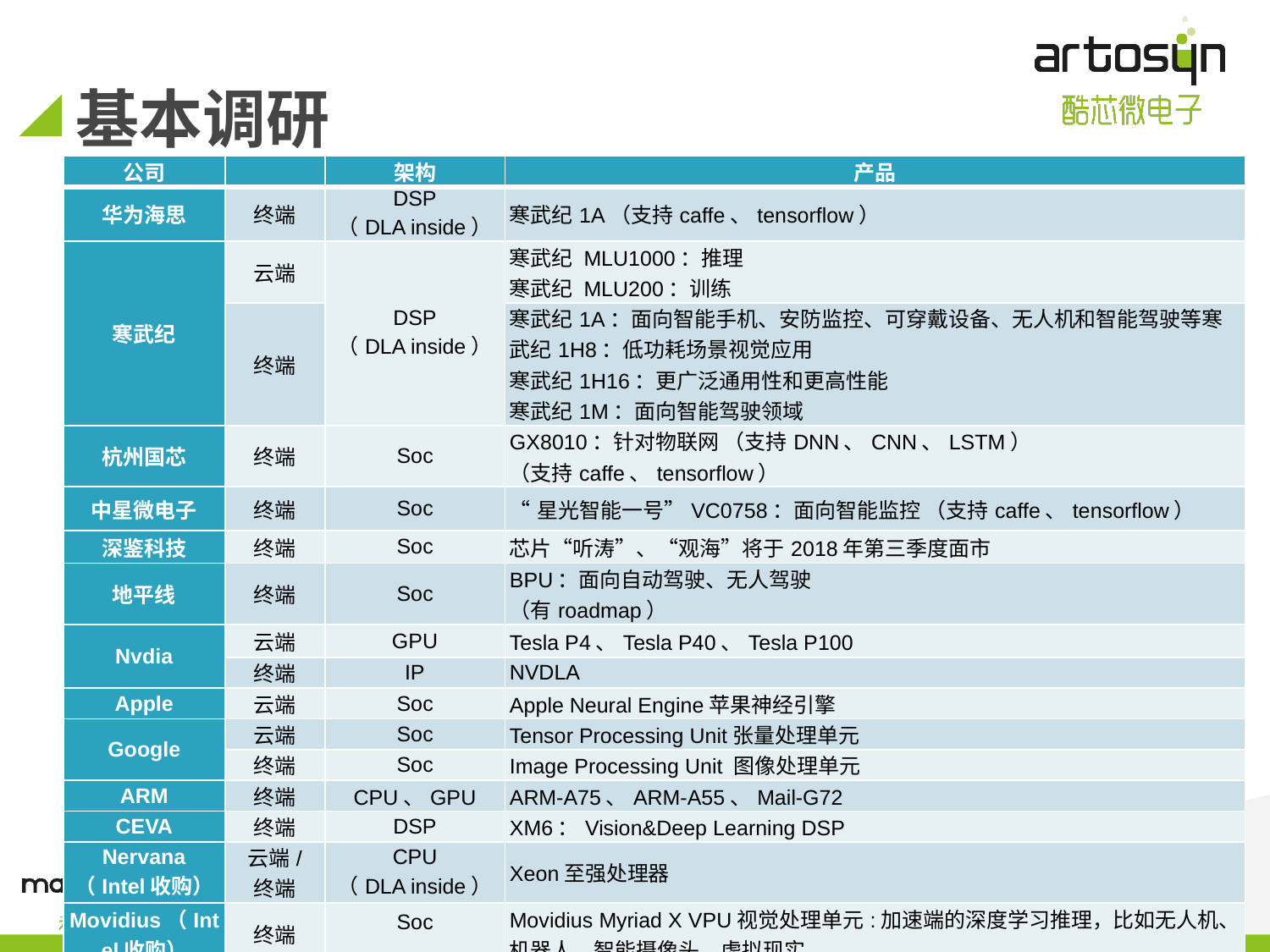

# 基本调研
| 公司 |  | 架构 | 产品 |
| --- | --- | --- | --- |
| 华为海思 | 终端 | DSP （DLA inside） | 寒武纪1A（支持caffe、tensorflow） |
| 寒武纪 | 云端 | DSP （DLA inside） | 寒武纪 MLU1000：推理 寒武纪 MLU200：训练 |
|  | 终端 |  | 寒武纪1A：面向智能手机、安防监控、可穿戴设备、无人机和智能驾驶等寒武纪1H8：低功耗场景视觉应用 寒武纪1H16：更广泛通用性和更高性能 寒武纪1M：面向智能驾驶领域 |
| 杭州国芯 | 终端 | Soc | GX8010：针对物联网 （支持DNN、CNN、LSTM） （支持caffe、tensorflow） |
| 中星微电子 | 终端 | Soc | “星光智能一号”VC0758：面向智能监控 （支持caffe、tensorflow） |
| 深鉴科技 | 终端 | Soc | 芯片“听涛”、“观海”将于2018年第三季度面市 |
| 地平线 | 终端 | Soc | BPU：面向自动驾驶、无人驾驶 （有roadmap） |
| Nvdia | 云端 | GPU | Tesla P4、Tesla P40、Tesla P100 |
|  | 终端 | IP | NVDLA |
| Apple | 云端 | Soc | Apple Neural Engine苹果神经引擎 |
| Google | 云端 | Soc | Tensor Processing Unit张量处理单元 |
|  | 终端 | Soc | Image Processing Unit 图像处理单元 |
| ARM | 终端 | CPU、GPU | ARM-A75、ARM-A55、Mail-G72 |
| CEVA | 终端 | DSP | XM6：Vision&Deep Learning DSP |
| Nervana （Intel收购） | 云端/ 终端 | CPU （DLA inside） | Xeon至强处理器 |
| Movidius（Intel收购） | 终端 | Soc | Movidius Myriad X VPU视觉处理单元:加速端的深度学习推理，比如无人机、机器人、智能摄像头、虚拟现实 |
| Mobileye （Intel收购） | 终端 | Soc | 面向无人驾驶和自动驾驶 |